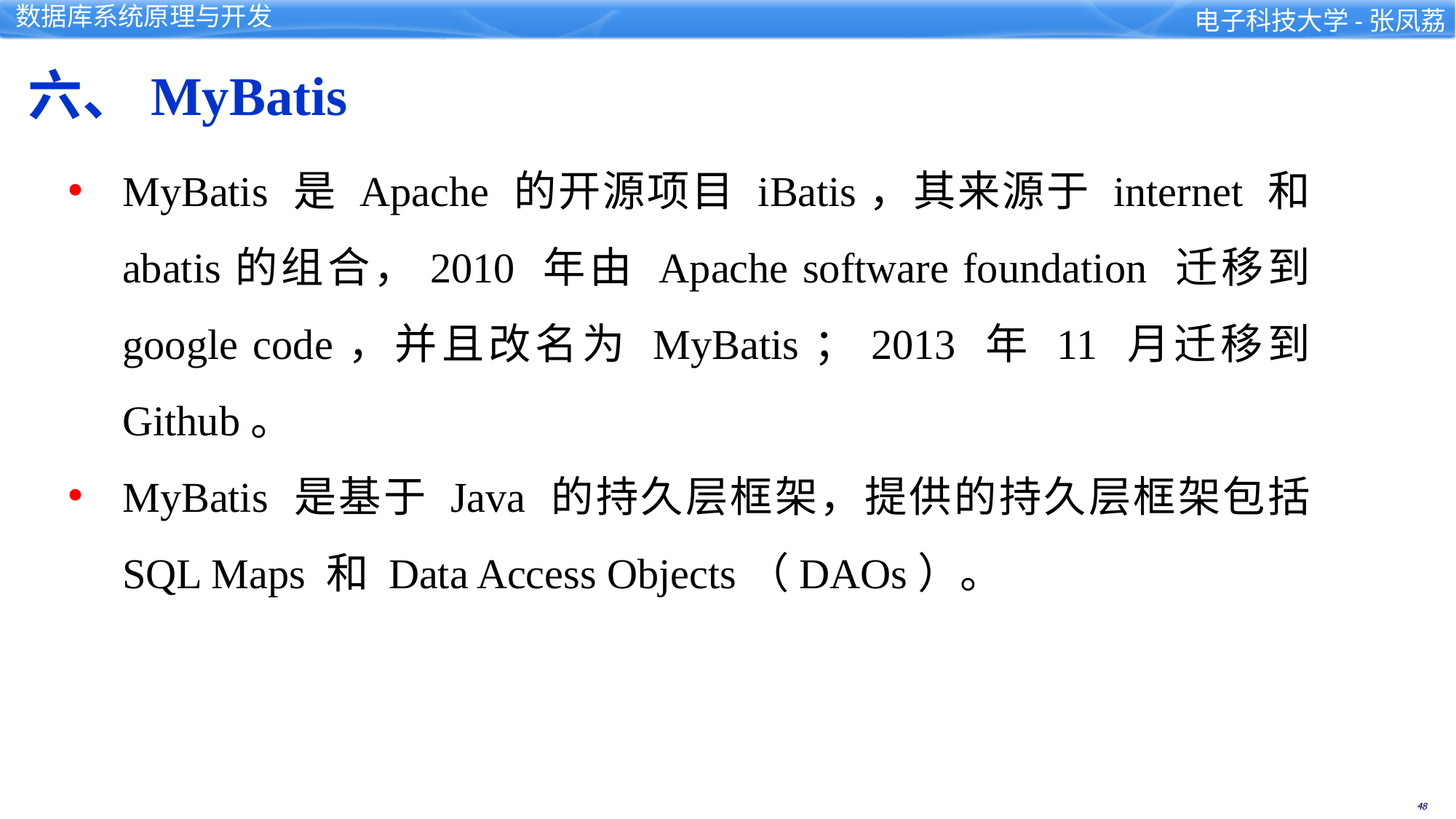

六、MyBatis
MyBatis 是 Apache 的开源项目 iBatis，其来源于 internet 和 abatis的组合，2010 年由 Apache software foundation 迁移到 google code，并且改名为 MyBatis；2013 年 11 月迁移到 Github。
MyBatis 是基于 Java 的持久层框架，提供的持久层框架包括 SQL Maps 和 Data Access Objects（DAOs）。